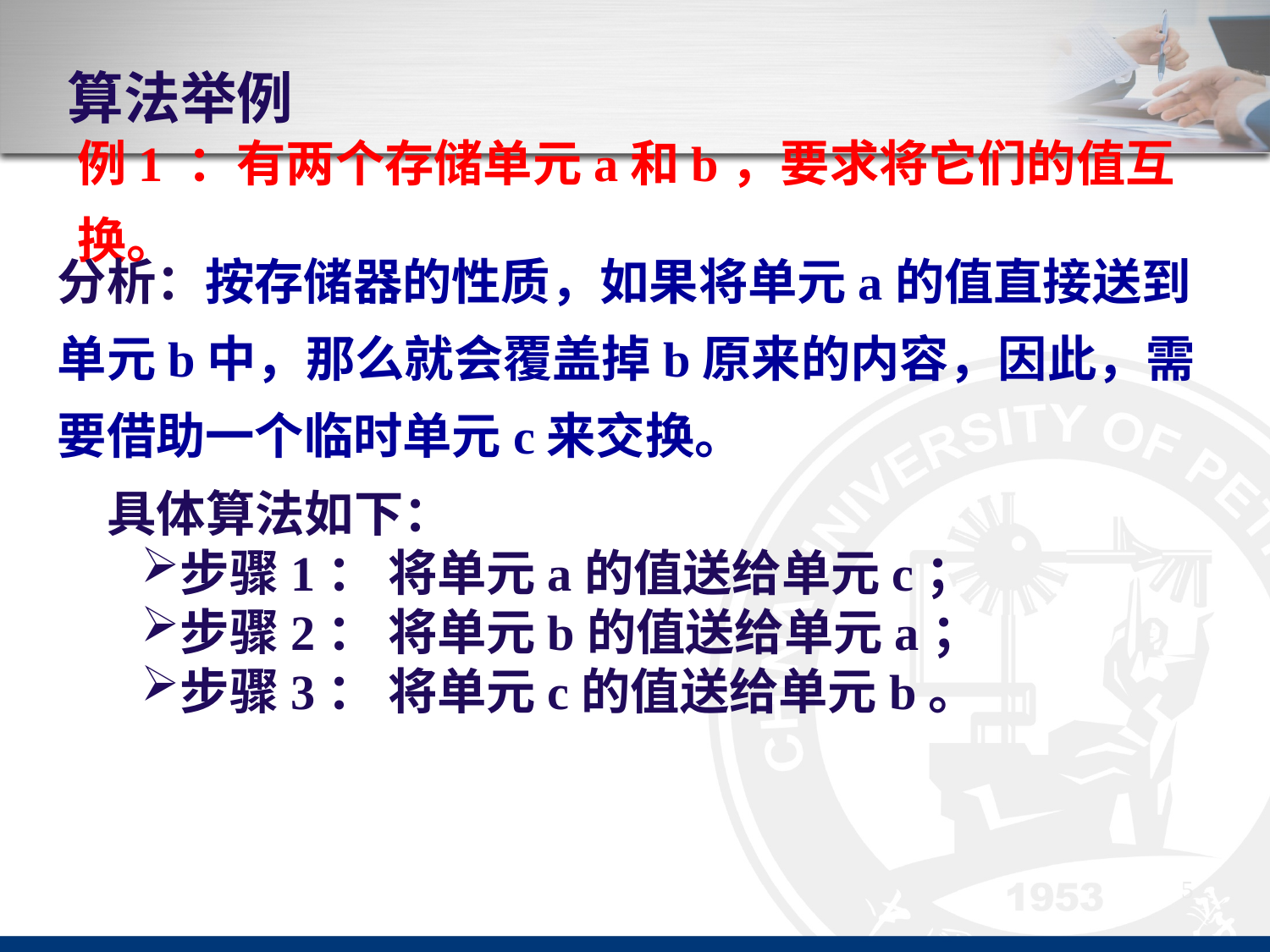

算法举例
例1 ：有两个存储单元a和b，要求将它们的值互换。
分析：按存储器的性质，如果将单元a的值直接送到单元b中，那么就会覆盖掉b原来的内容，因此，需要借助一个临时单元c来交换。
具体算法如下：
步骤1： 将单元a的值送给单元c；
步骤2： 将单元b的值送给单元a；
步骤3： 将单元c的值送给单元b。
5